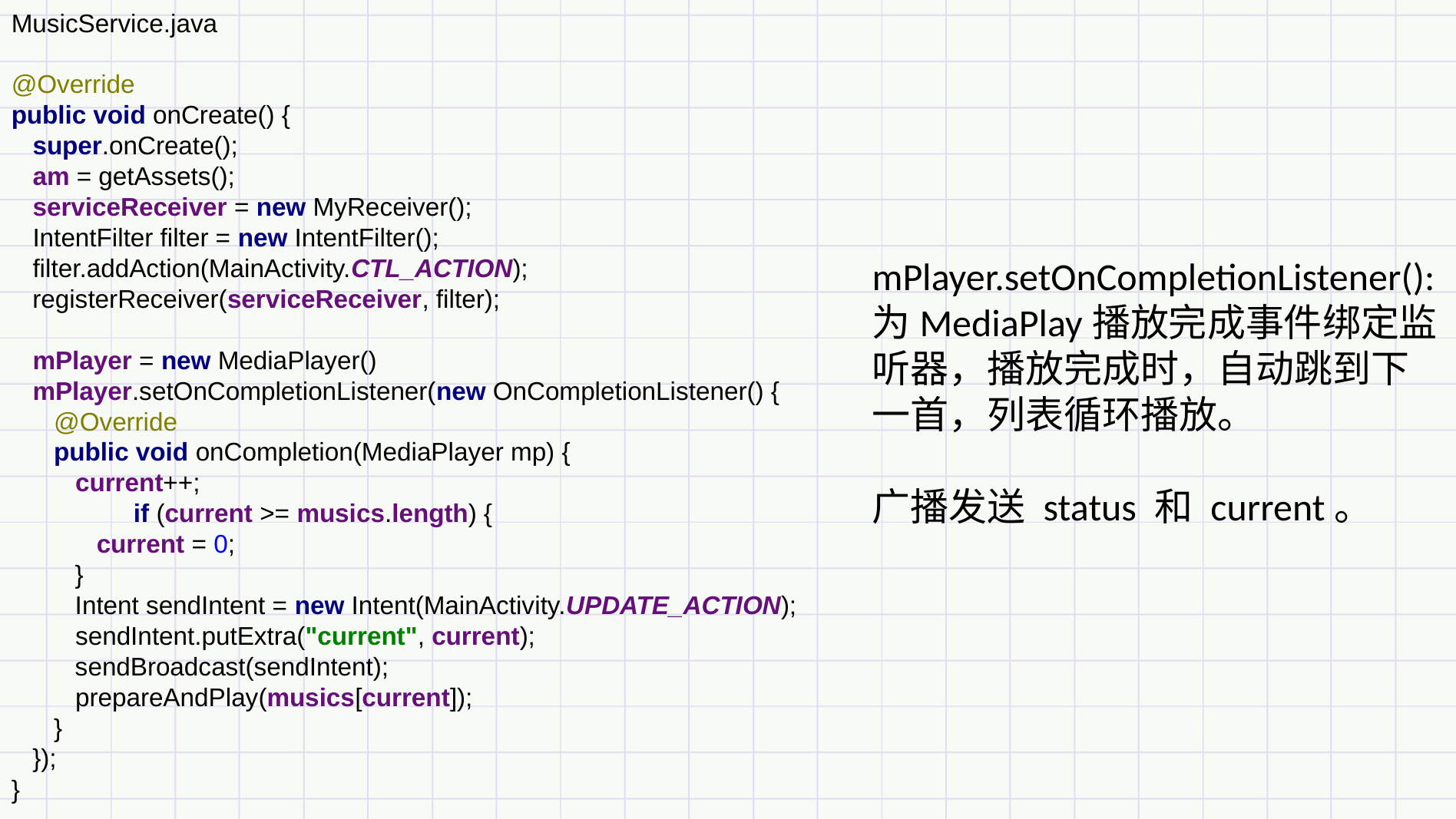

MusicService.java

@Override
public void onCreate() {
   super.onCreate();
   am = getAssets();
   serviceReceiver = new MyReceiver();
   IntentFilter filter = new IntentFilter();
   filter.addAction(MainActivity.CTL_ACTION);
   registerReceiver(serviceReceiver, filter);
   mPlayer = new MediaPlayer()
   mPlayer.setOnCompletionListener(new OnCompletionListener() {
      @Override
      public void onCompletion(MediaPlayer mp) {
         current++;
	 if (current >= musics.length) {
            current = 0;
         }
         Intent sendIntent = new Intent(MainActivity.UPDATE_ACTION);
         sendIntent.putExtra("current", current);
         sendBroadcast(sendIntent);
         prepareAndPlay(musics[current]);
      }
   });
}
mPlayer.setOnCompletionListener():
为MediaPlay播放完成事件绑定监听器，播放完成时，自动跳到下一首，列表循环播放。

广播发送 status 和 current。